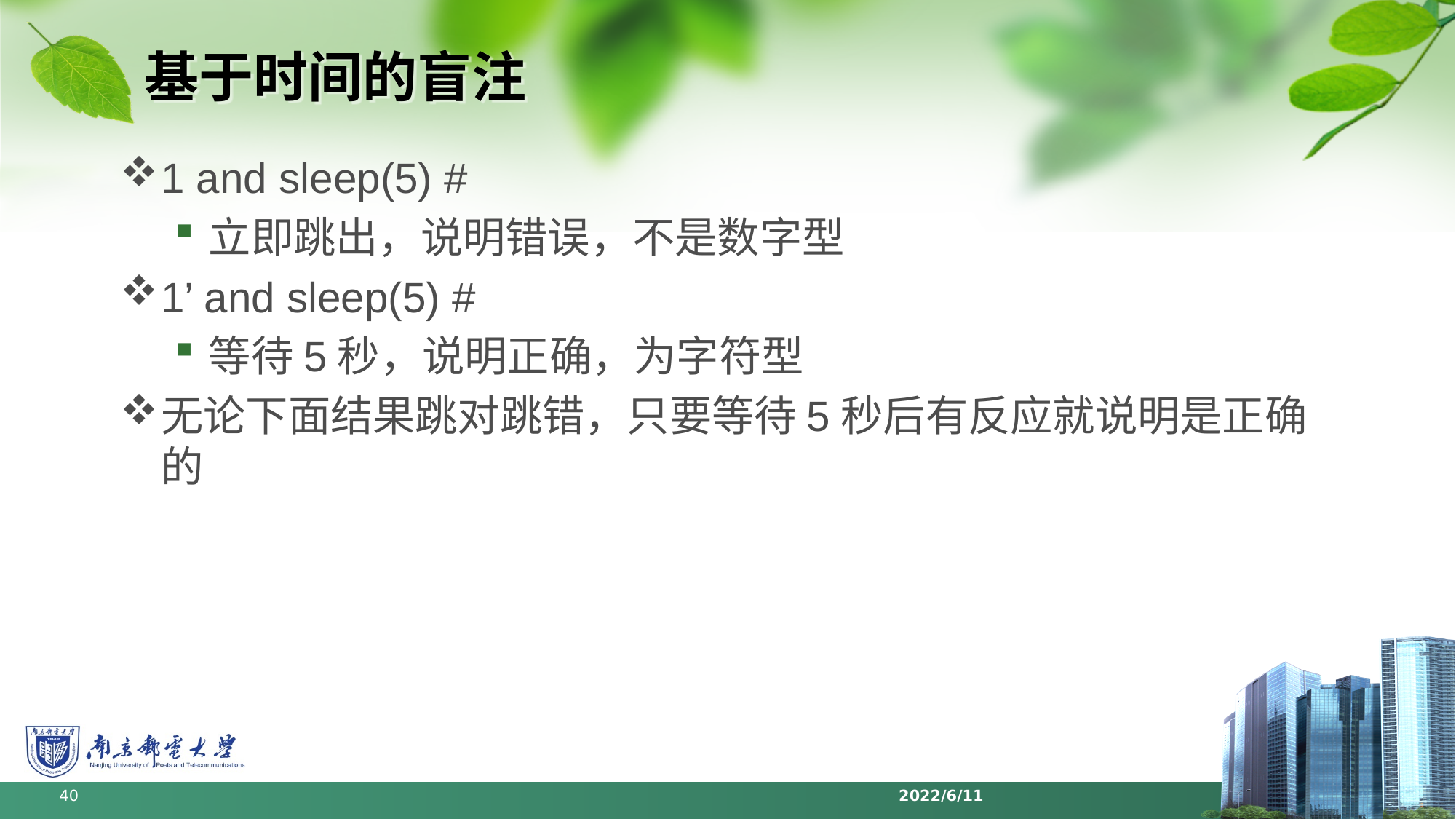

# 基于时间的盲注
1 and sleep(5) #
立即跳出，说明错误，不是数字型
1’ and sleep(5) #
等待5秒，说明正确，为字符型
无论下面结果跳对跳错，只要等待5秒后有反应就说明是正确的
40
2022/6/11